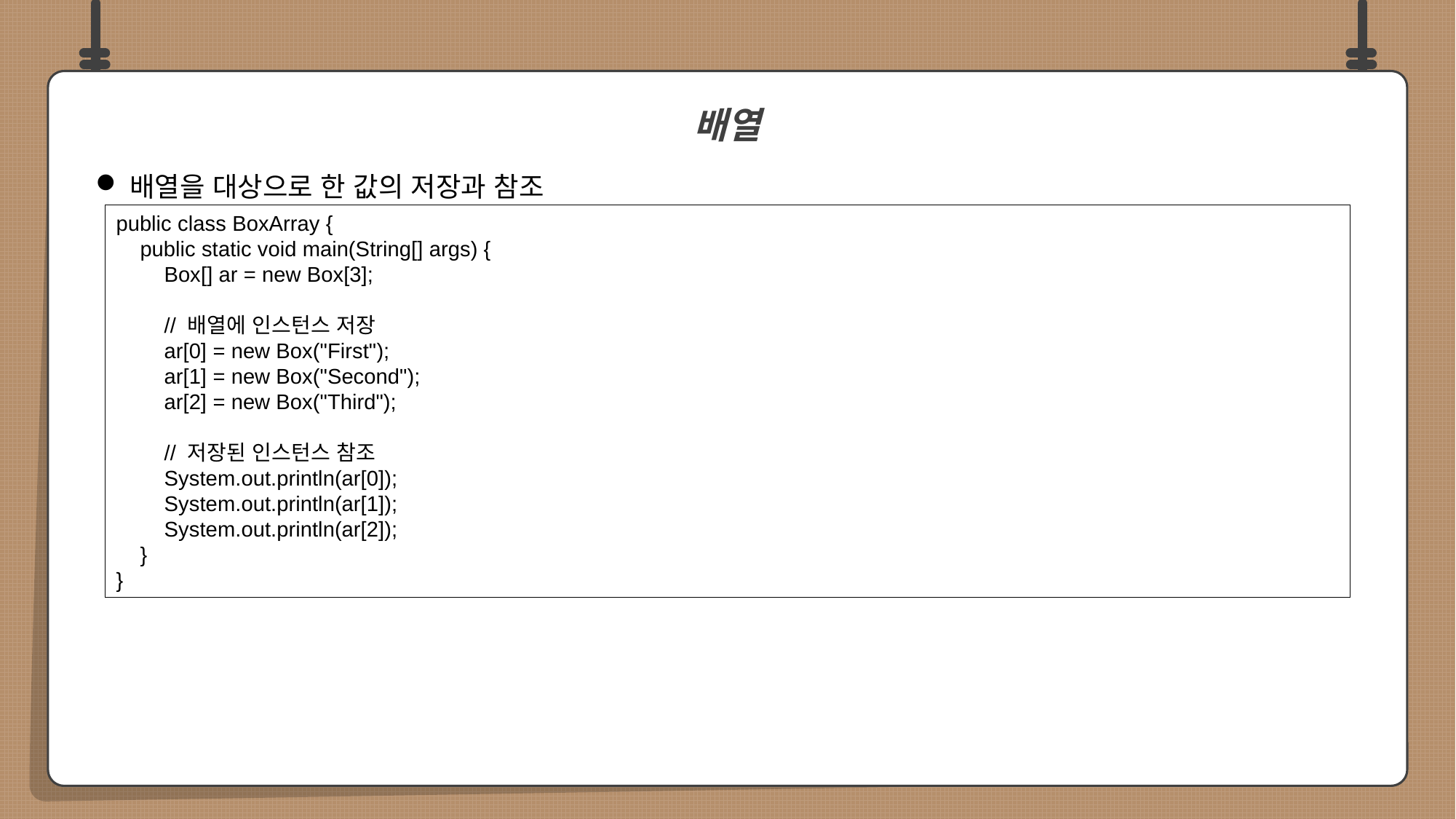

배열을 대상으로 한 값의 저장과 참조
배열

public class BoxArray {
    public static void main(String[] args) {
        Box[] ar = new Box[3];

        // 배열에 인스턴스 저장
        ar[0] = new Box("First");
        ar[1] = new Box("Second");
        ar[2] = new Box("Third");

        // 저장된 인스턴스 참조
        System.out.println(ar[0]);
        System.out.println(ar[1]);
        System.out.println(ar[2]);
    }
}